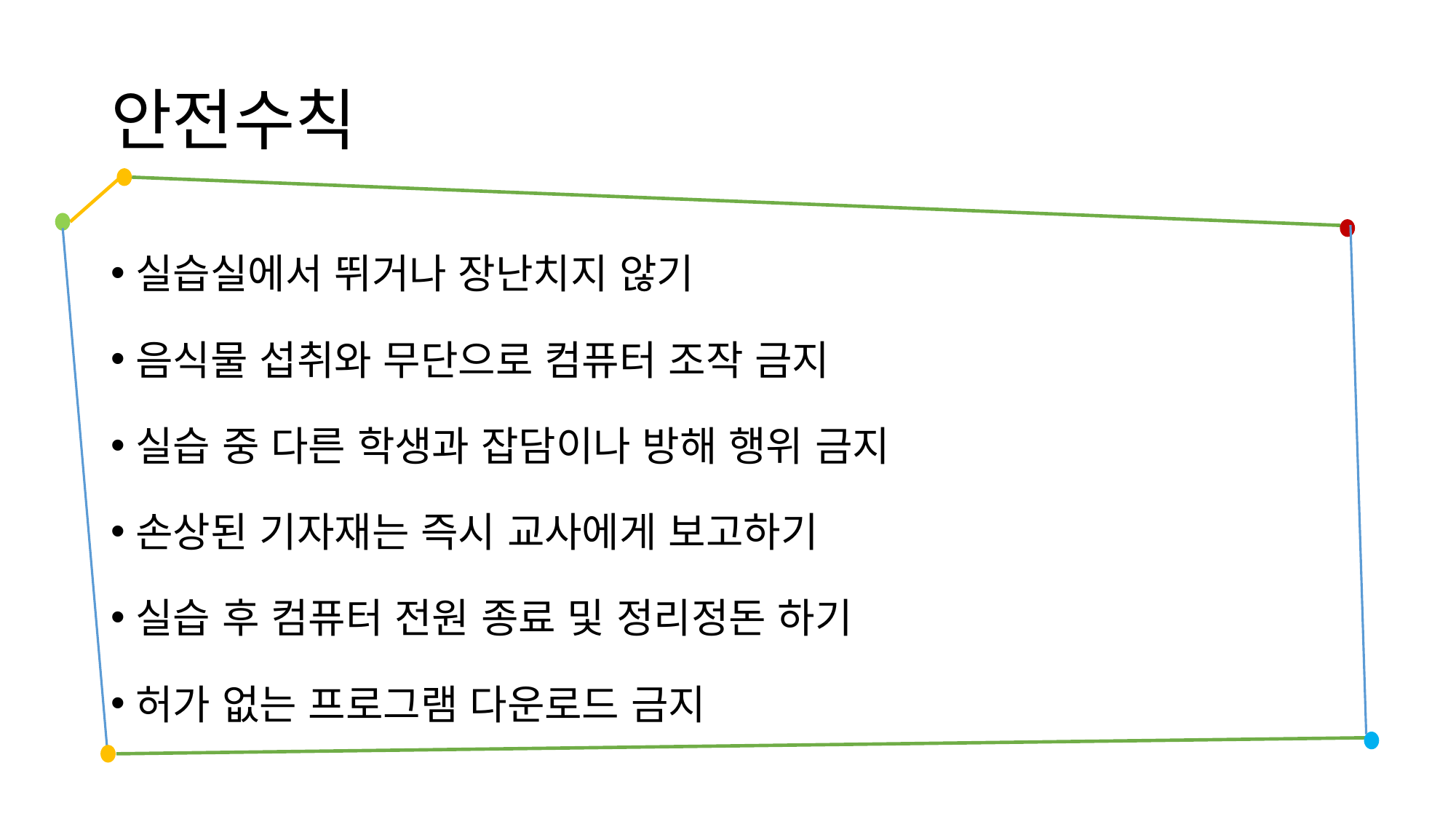

# 안전수칙

실습실에서 뛰거나 장난치지 않기
음식물 섭취와 무단으로 컴퓨터 조작 금지
실습 중 다른 학생과 잡담이나 방해 행위 금지
손상된 기자재는 즉시 교사에게 보고하기
실습 후 컴퓨터 전원 종료 및 정리정돈 하기
허가 없는 프로그램 다운로드 금지